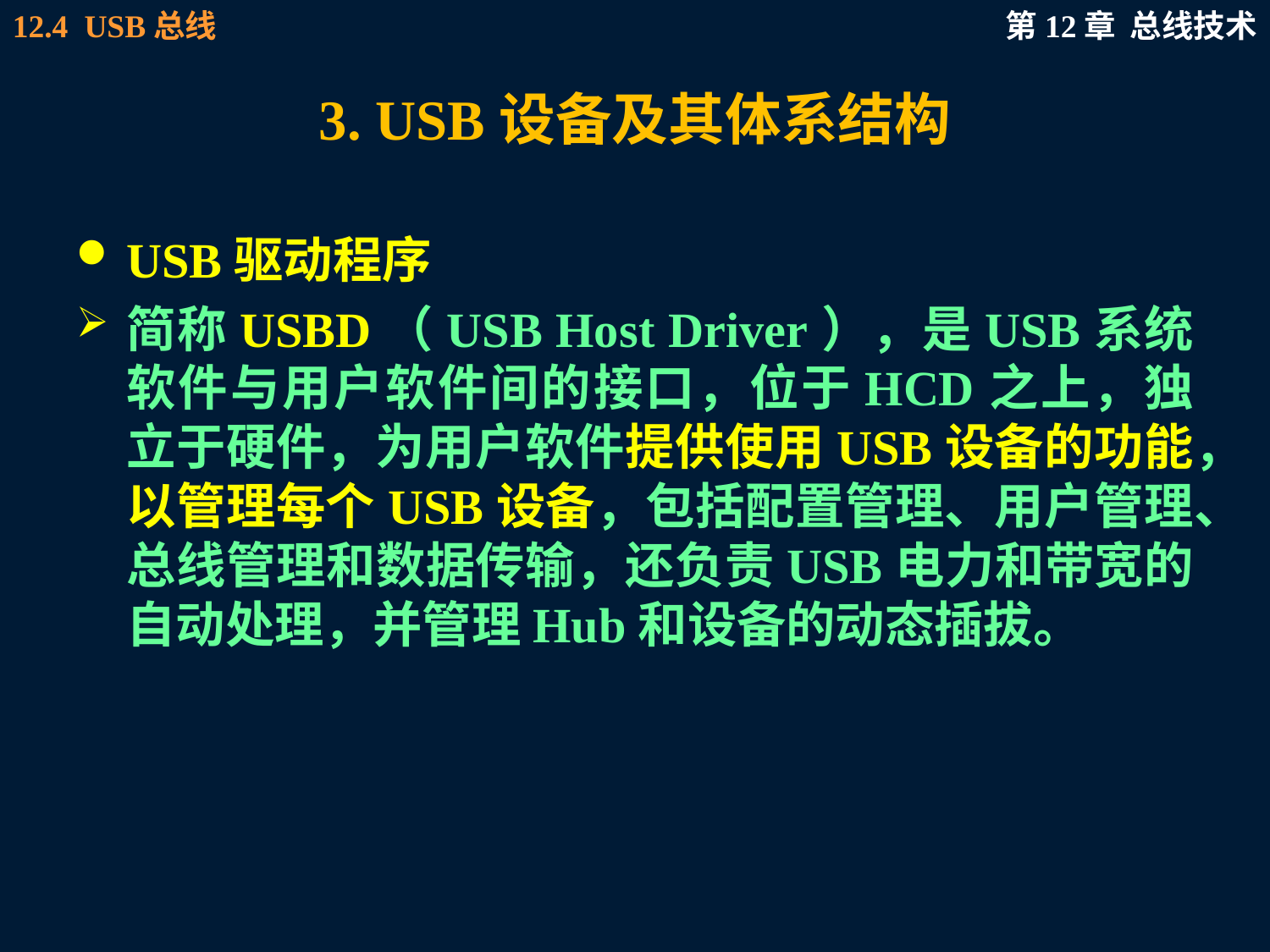

# 3. USB设备及其体系结构
USB驱动程序
简称USBD（USB Host Driver），是USB系统软件与用户软件间的接口，位于HCD之上，独立于硬件，为用户软件提供使用USB设备的功能，以管理每个USB设备，包括配置管理、用户管理、总线管理和数据传输，还负责USB电力和带宽的自动处理，并管理Hub和设备的动态插拔。